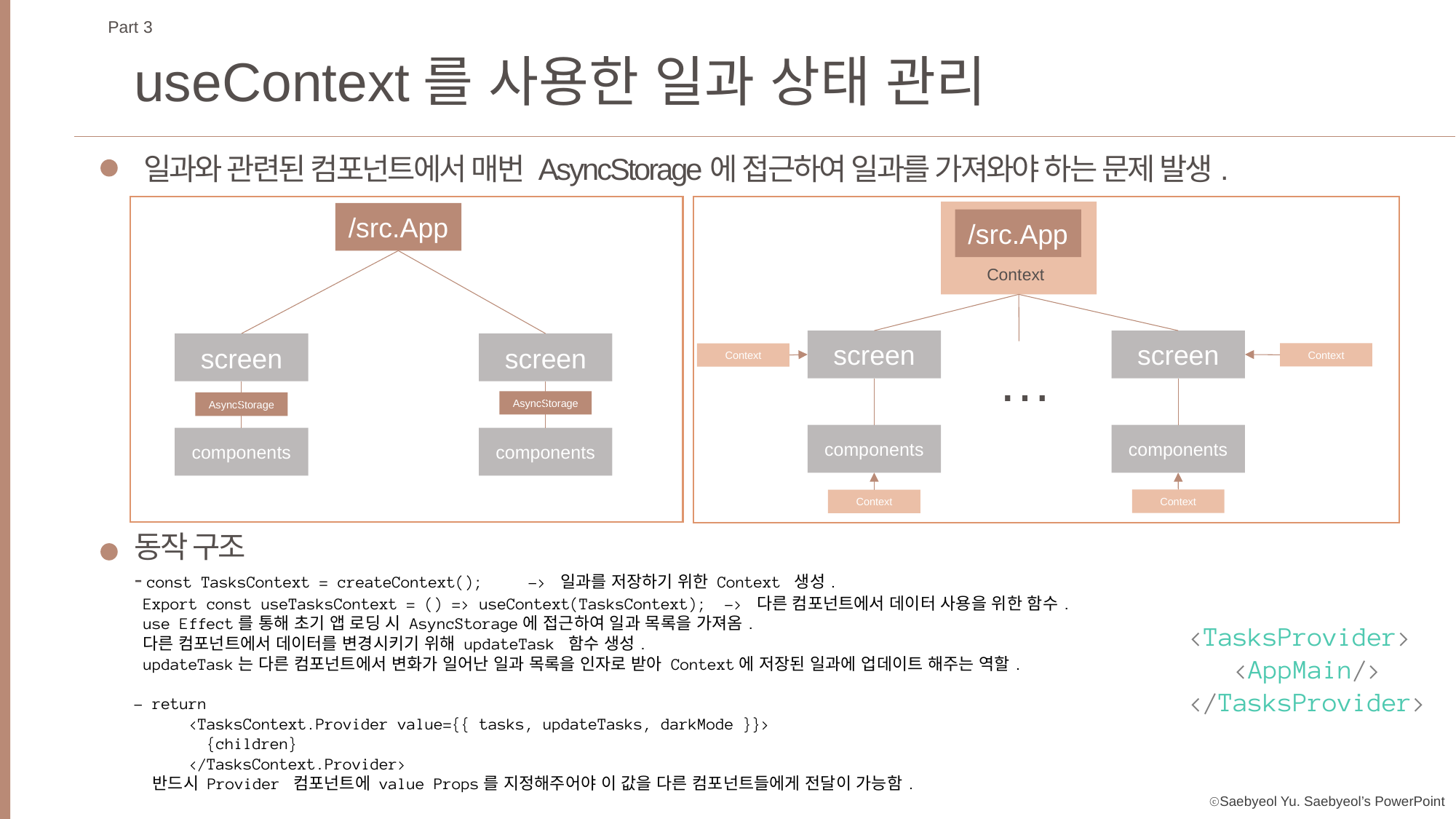

Part 3
useContext를 사용한 일과 상태 관리
일과와 관련된 컴포넌트에서 매번 AsyncStorage에 접근하여 일과를 가져와야 하는 문제 발생.

/src.App
/src.App
Context
screen
screen
screen
screen
…
Context
Context
AsyncStorage
AsyncStorage
components
components
components
components
Context
Context
동작 구조
- const TasksContext = createContext();     -> 일과를 저장하기 위한 Context 생성.
 Export const useTasksContext = () => useContext(TasksContext);  -> 다른 컴포넌트에서 데이터 사용을 위한 함수.
 use Effect를 통해 초기 앱 로딩 시 AsyncStorage에 접근하여 일과 목록을 가져옴.
 다른 컴포넌트에서 데이터를 변경시키기 위해 updateTask 함수 생성.
 updateTask는 다른 컴포넌트에서 변화가 일어난 일과 목록을 인자로 받아 Context에 저장된 일과에 업데이트 해주는 역할.

- return
      <TasksContext.Provider value={{ tasks, updateTasks, darkMode }}>
        {children}
      </TasksContext.Provider>
   반드시 Provider 컴포넌트에 value Props를 지정해주어야 이 값을 다른 컴포넌트들에게 전달이 가능함.

<TasksProvider>
   <AppMain/>
</TasksProvider>